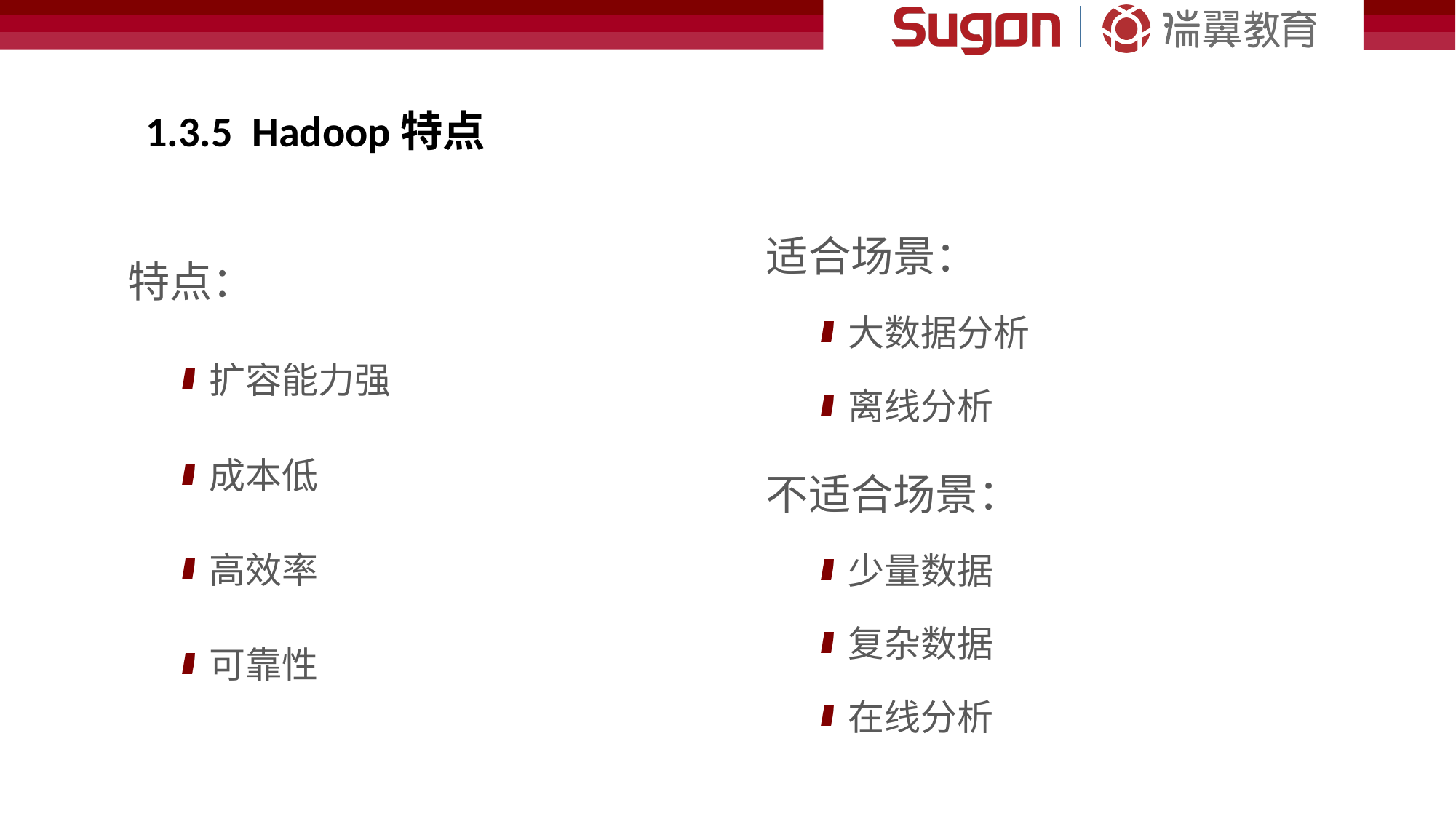

1.3.5  Hadoop特点
适合场景：
大数据分析
离线分析
不适合场景：
少量数据
复杂数据
在线分析
特点：
扩容能力强
成本低
高效率
可靠性